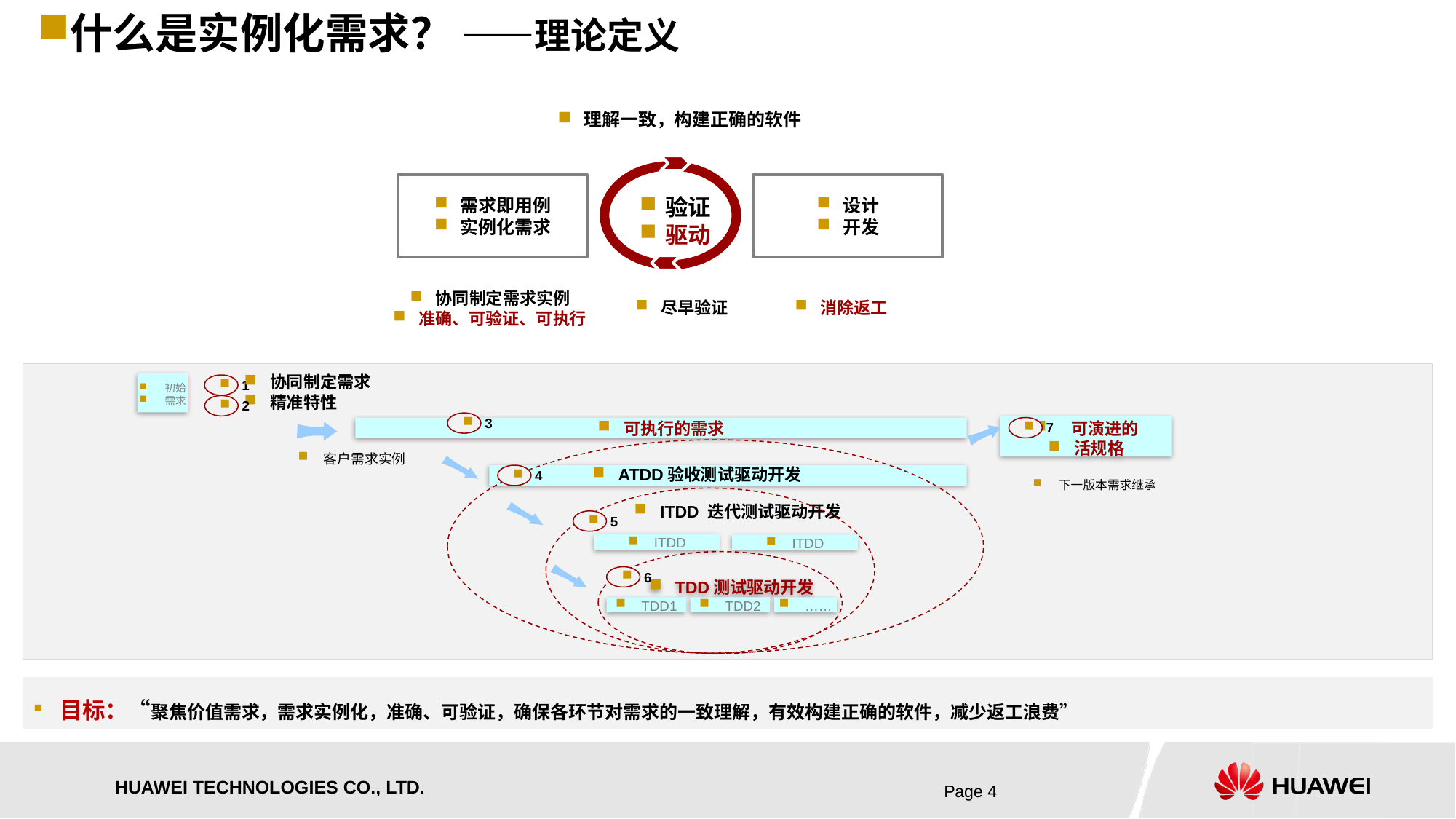

什么是实例化需求？ ——理论定义

理解一致，构建正确的软件

需求即用例
实例化需求
设计
开发
验证
驱动

协同制定需求实例
准确、可验证、可执行
尽早验证
消除返工

协同制定需求
精准特性
初始
需求
1
2

3

  可演进的
活规格
7
可执行的需求

客户需求实例

ATDD验收测试驱动开发

4
下一版本需求继承

ITDD 迭代测试驱动开发
5
ITDD
ITDD

6
TDD测试驱动开发
TDD1
TDD2
……
目标：“聚焦价值需求，需求实例化，准确、可验证，确保各环节对需求的一致理解，有效构建正确的软件，减少返工浪费”